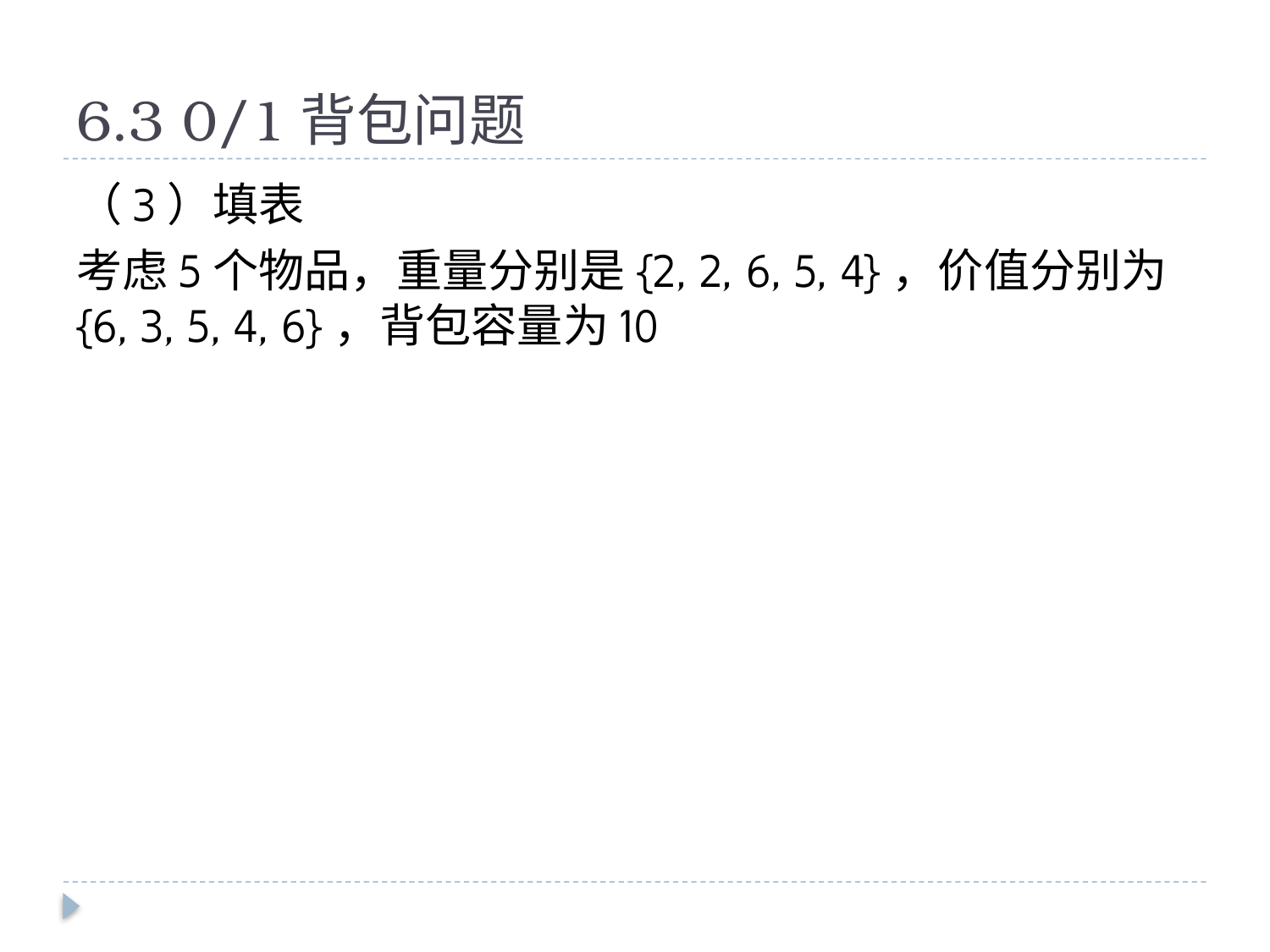

# 6.3 0/1背包问题
（3）填表
考虑5个物品，重量分别是{2, 2, 6, 5, 4}，价值分别为{6, 3, 5, 4, 6}，背包容量为10